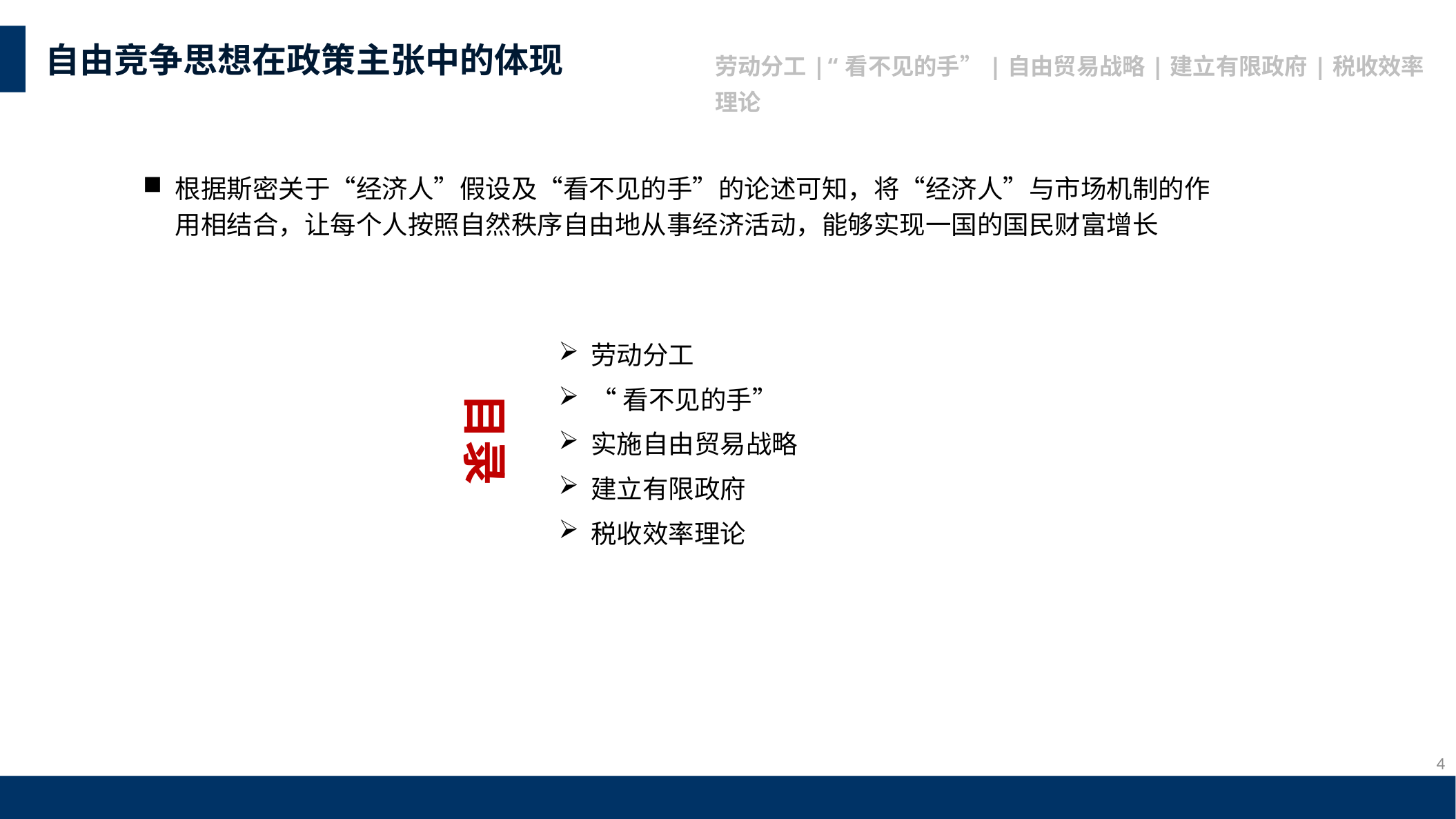

自由竞争思想在政策主张中的体现
劳动分工|“看不见的手”|自由贸易战略|建立有限政府|税收效率理论
根据斯密关于“经济人”假设及“看不见的手”的论述可知，将“经济人”与市场机制的作用相结合，让每个人按照自然秩序自由地从事经济活动，能够实现一国的国民财富增长
劳动分工
“看不见的手”
实施自由贸易战略
建立有限政府
税收效率理论

目录
4